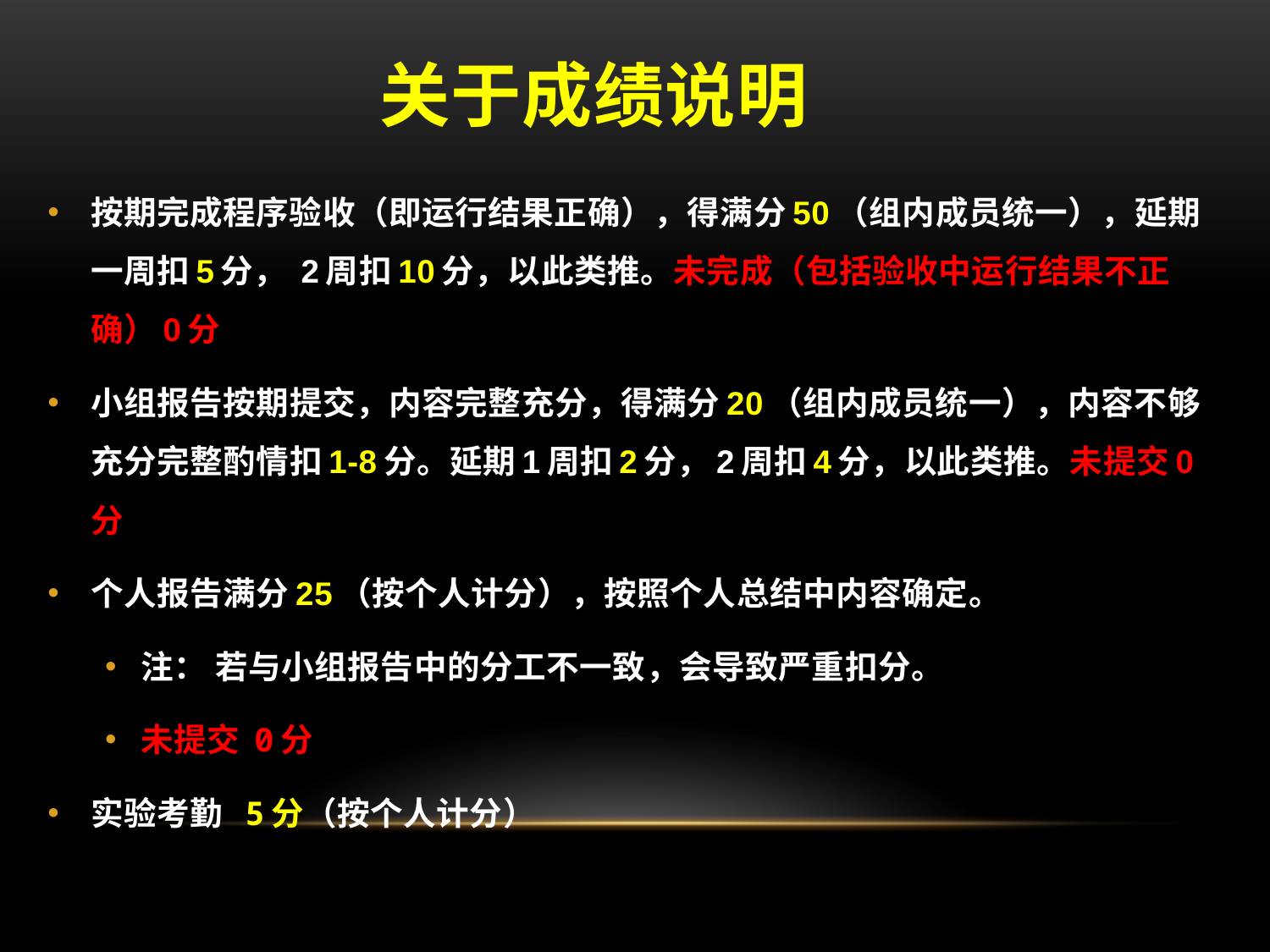

# 关于成绩说明
按期完成程序验收（即运行结果正确），得满分50（组内成员统一），延期一周扣5分， 2周扣10分，以此类推。未完成（包括验收中运行结果不正确）0分
小组报告按期提交，内容完整充分，得满分20（组内成员统一），内容不够充分完整酌情扣1-8分。延期1周扣2分，2周扣4分，以此类推。未提交0分
个人报告满分25（按个人计分），按照个人总结中内容确定。
注： 若与小组报告中的分工不一致，会导致严重扣分。
未提交 0分
实验考勤  5分（按个人计分）